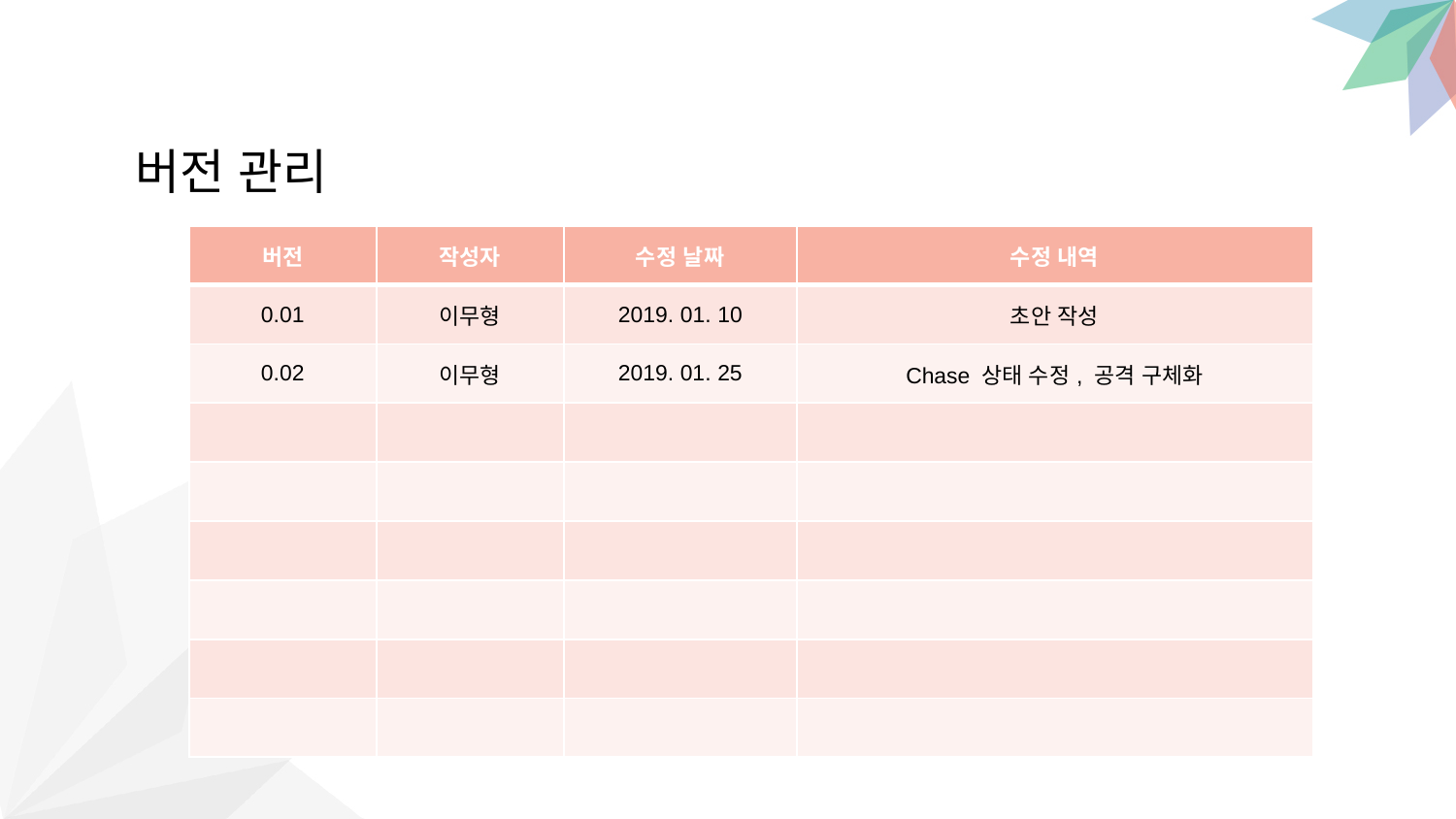

버전 관리
| 버전 | 작성자 | 수정 날짜 | 수정 내역 |
| --- | --- | --- | --- |
| 0.01 | 이무형 | 2019. 01. 10 | 초안 작성 |
| 0.02 | 이무형 | 2019. 01. 25 | Chase 상태 수정, 공격 구체화 |
|  |  |  |  |
|  |  |  |  |
|  |  |  |  |
|  |  |  |  |
|  |  |  |  |
|  |  |  |  |